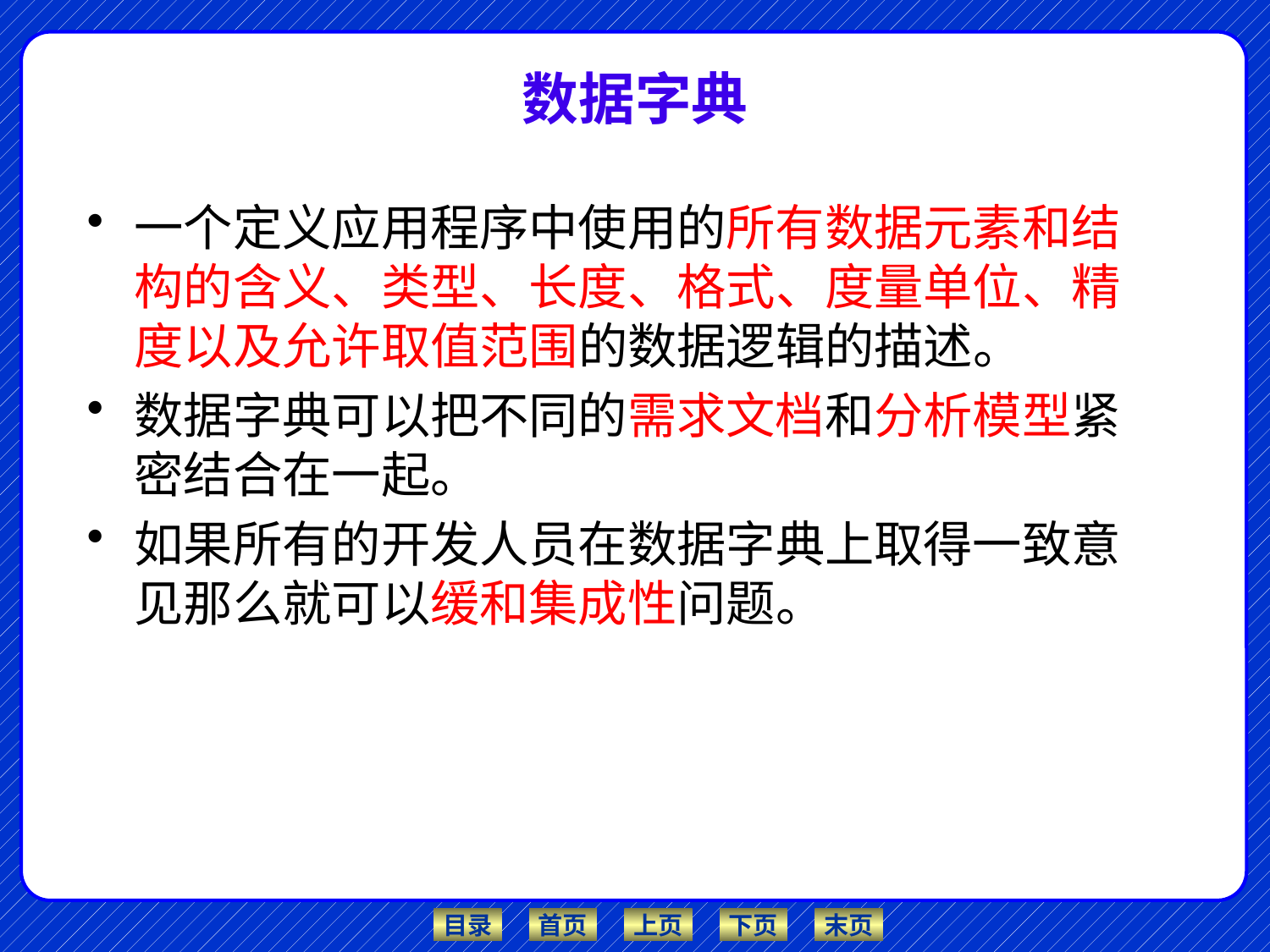

# 数据字典
一个定义应用程序中使用的所有数据元素和结构的含义、类型、长度、格式、度量单位、精度以及允许取值范围的数据逻辑的描述。
数据字典可以把不同的需求文档和分析模型紧密结合在一起。
如果所有的开发人员在数据字典上取得一致意见那么就可以缓和集成性问题。